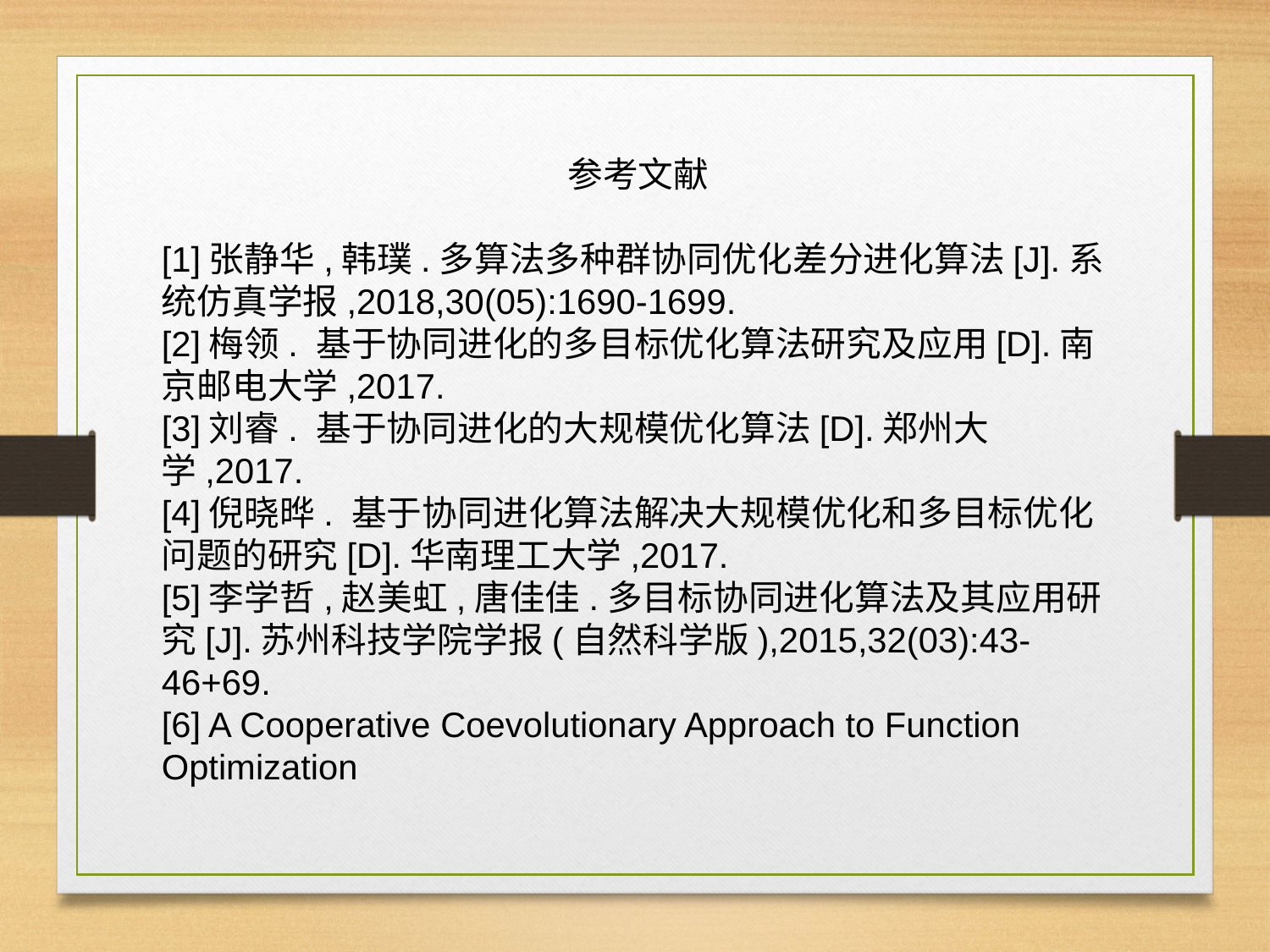

参考文献

[1]张静华,韩璞.多算法多种群协同优化差分进化算法[J].系统仿真学报,2018,30(05):1690-1699.
[2]梅领. 基于协同进化的多目标优化算法研究及应用[D].南京邮电大学,2017.
[3]刘睿. 基于协同进化的大规模优化算法[D].郑州大学,2017.
[4]倪晓晔. 基于协同进化算法解决大规模优化和多目标优化问题的研究[D].华南理工大学,2017.
[5]李学哲,赵美虹,唐佳佳.多目标协同进化算法及其应用研究[J].苏州科技学院学报(自然科学版),2015,32(03):43-46+69.
[6] A Cooperative Coevolutionary Approach to Function Optimization